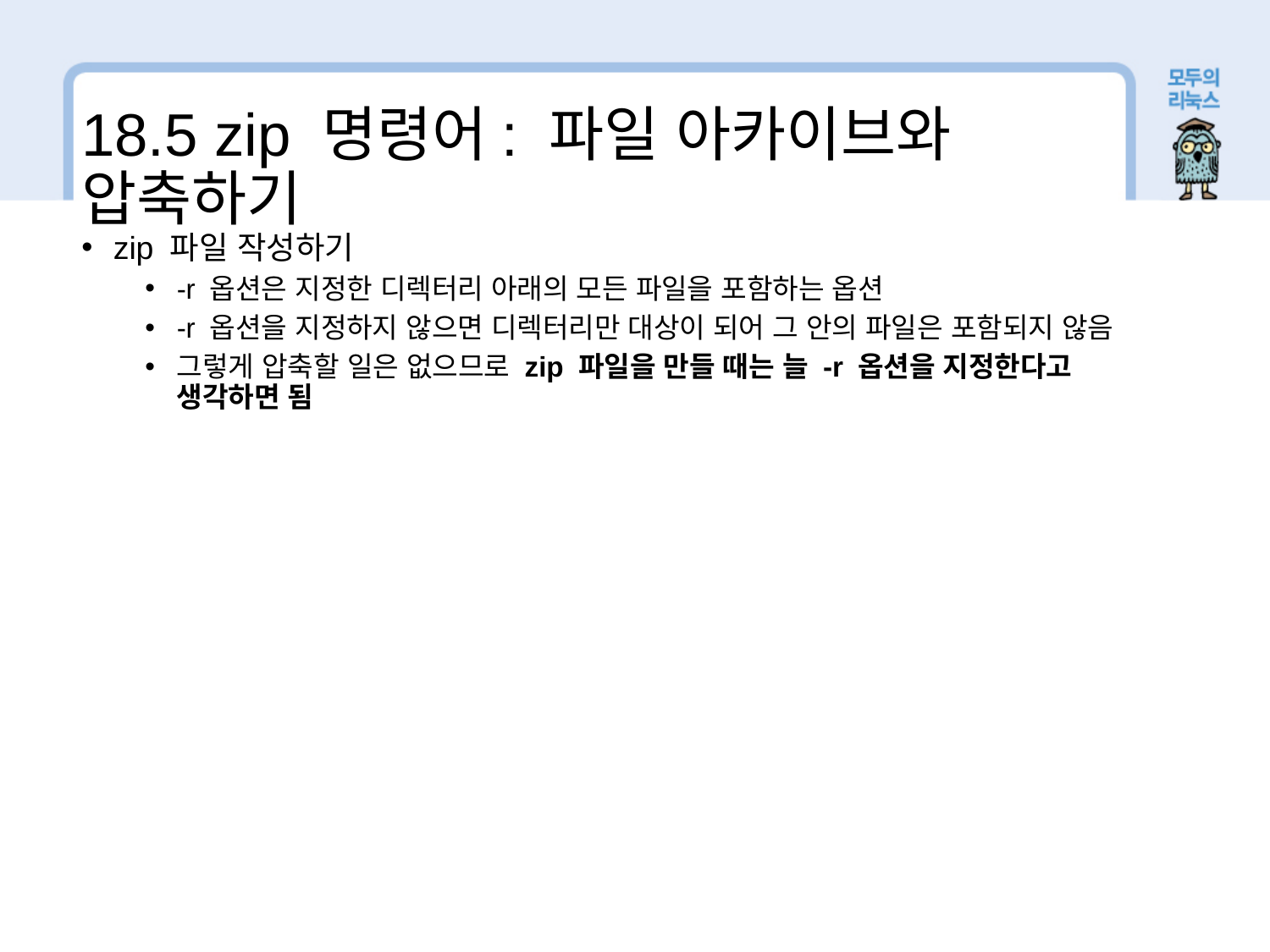

18.5 zip 명령어: 파일 아카이브와 압축하기
zip 파일 작성하기
-r 옵션은 지정한 디렉터리 아래의 모든 파일을 포함하는 옵션
-r 옵션을 지정하지 않으면 디렉터리만 대상이 되어 그 안의 파일은 포함되지 않음
그렇게 압축할 일은 없으므로 zip 파일을 만들 때는 늘 -r 옵션을 지정한다고 생각하면 됨